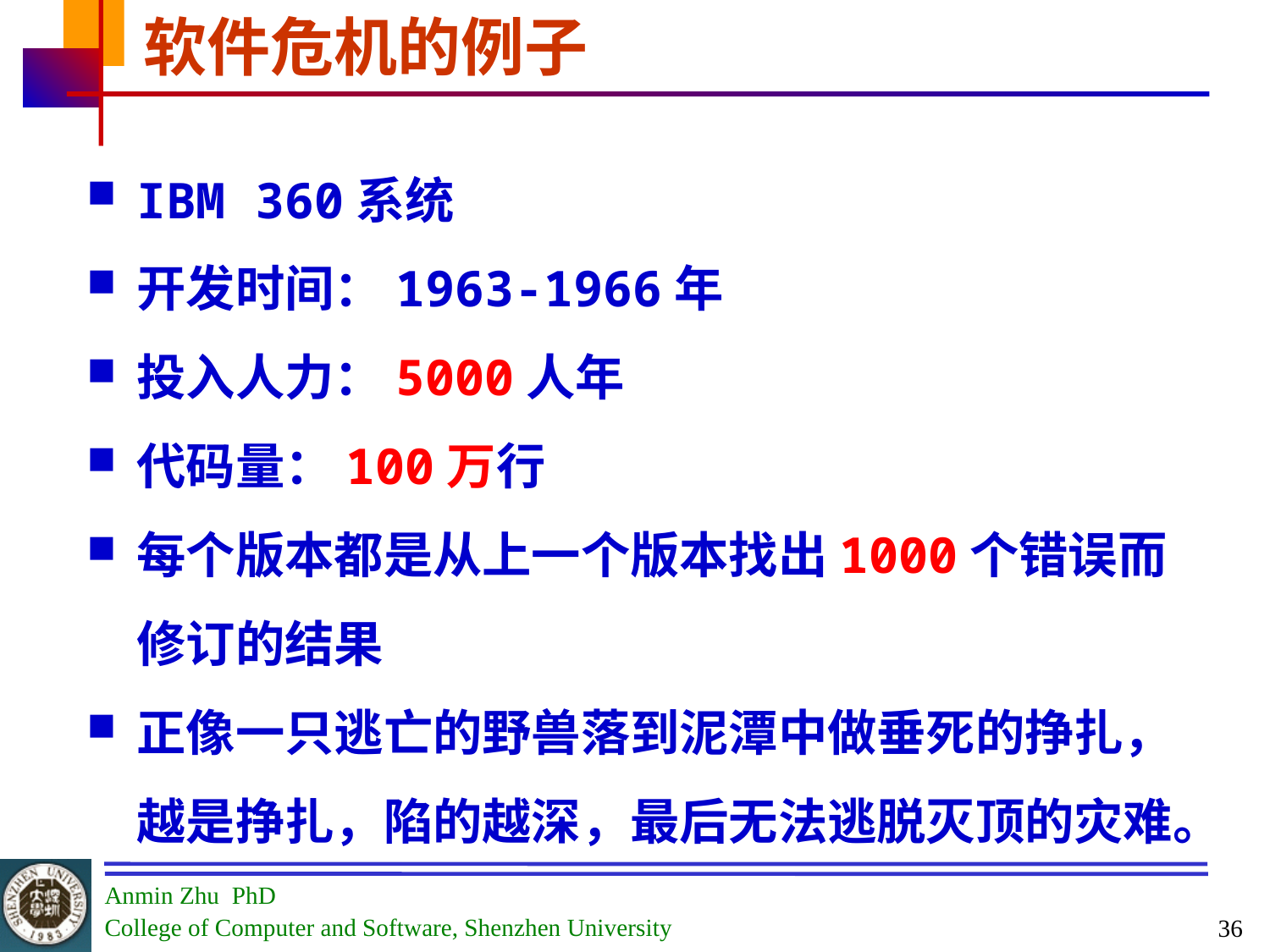

# 软件危机的例子
IBM 360系统
开发时间：1963-1966年
投入人力：5000人年
代码量：100万行
每个版本都是从上一个版本找出1000个错误而修订的结果
正像一只逃亡的野兽落到泥潭中做垂死的挣扎，越是挣扎，陷的越深，最后无法逃脱灭顶的灾难。